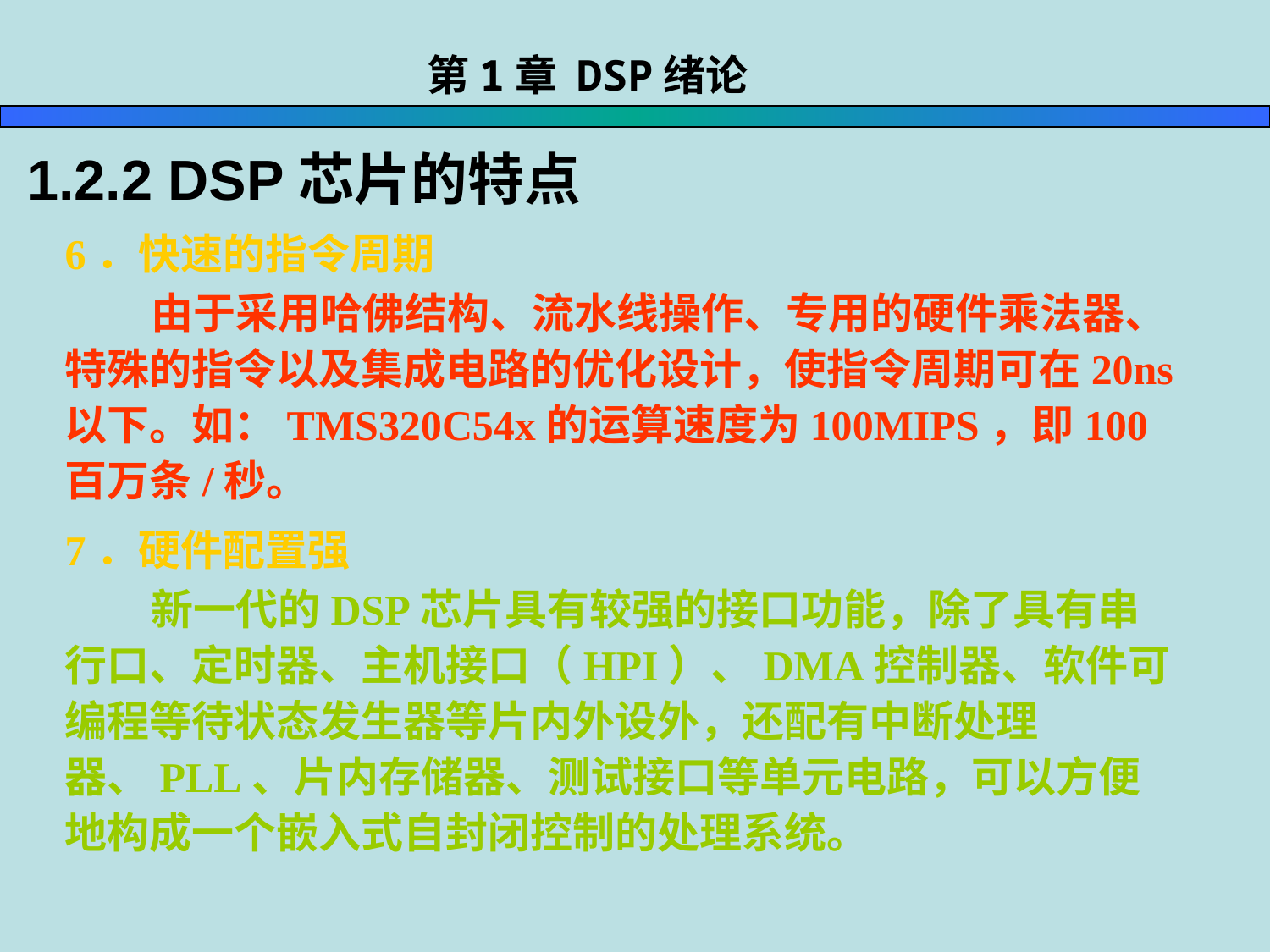

第1章 DSP绪论

1.2.2 DSP芯片的特点
6．快速的指令周期
        由于采用哈佛结构、流水线操作、专用的硬件乘法器、特殊的指令以及集成电路的优化设计，使指令周期可在20ns以下。如：TMS320C54x的运算速度为100MIPS，即100百万条/秒。
7．硬件配置强
        新一代的DSP芯片具有较强的接口功能，除了具有串行口、定时器、主机接口（HPI）、DMA控制器、软件可编程等待状态发生器等片内外设外，还配有中断处理器、PLL、片内存储器、测试接口等单元电路，可以方便地构成一个嵌入式自封闭控制的处理系统。
21